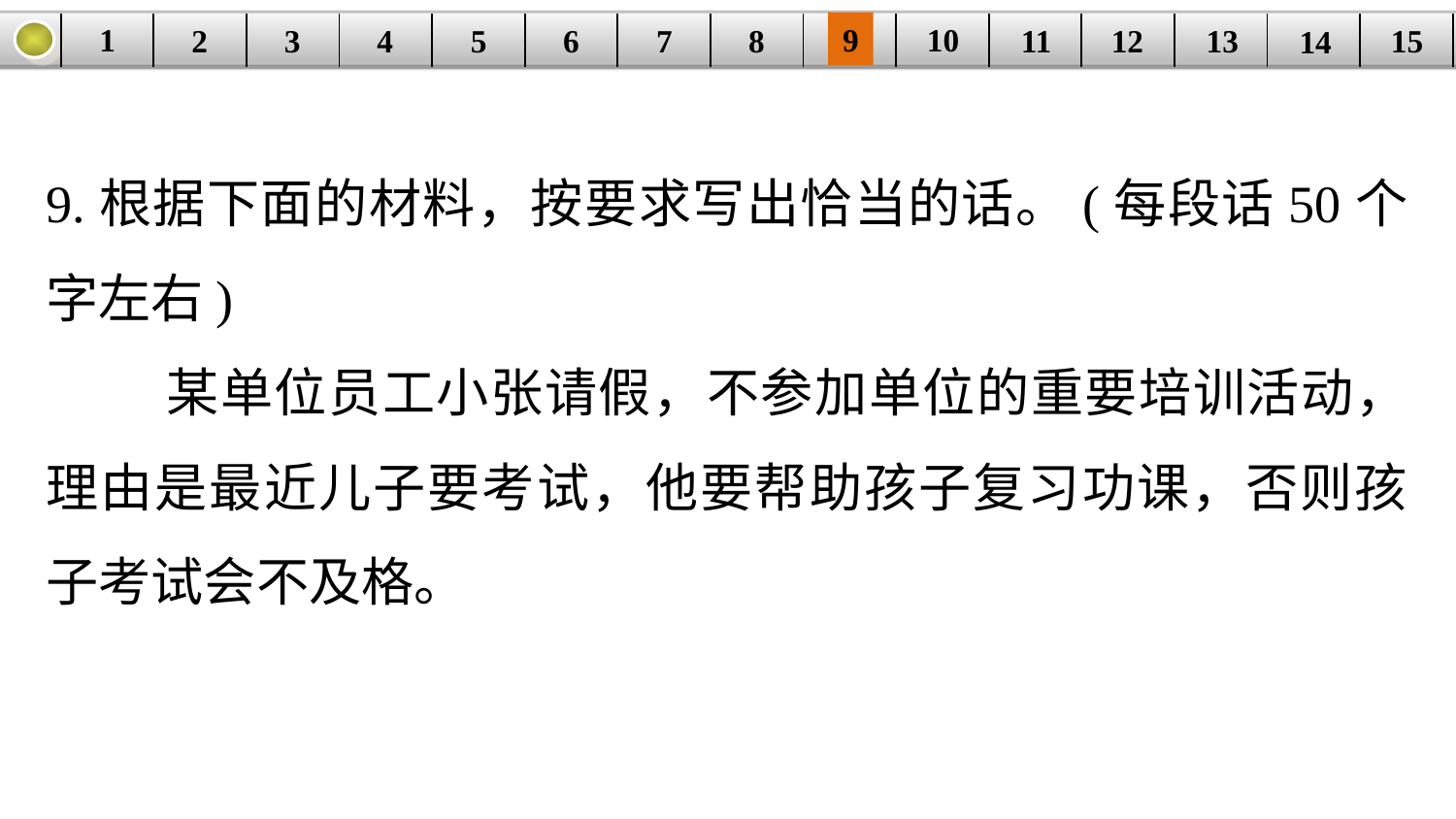

9
10
1
3
4
5
6
8
11
2
12
15
|  |  |  |  |  |  |  |  |  |  |  |  |  |  |  |
| --- | --- | --- | --- | --- | --- | --- | --- | --- | --- | --- | --- | --- | --- | --- |
7
13
14

9.根据下面的材料，按要求写出恰当的话。(每段话50个字左右)
        某单位员工小张请假，不参加单位的重要培训活动，理由是最近儿子要考试，他要帮助孩子复习功课，否则孩子考试会不及格。